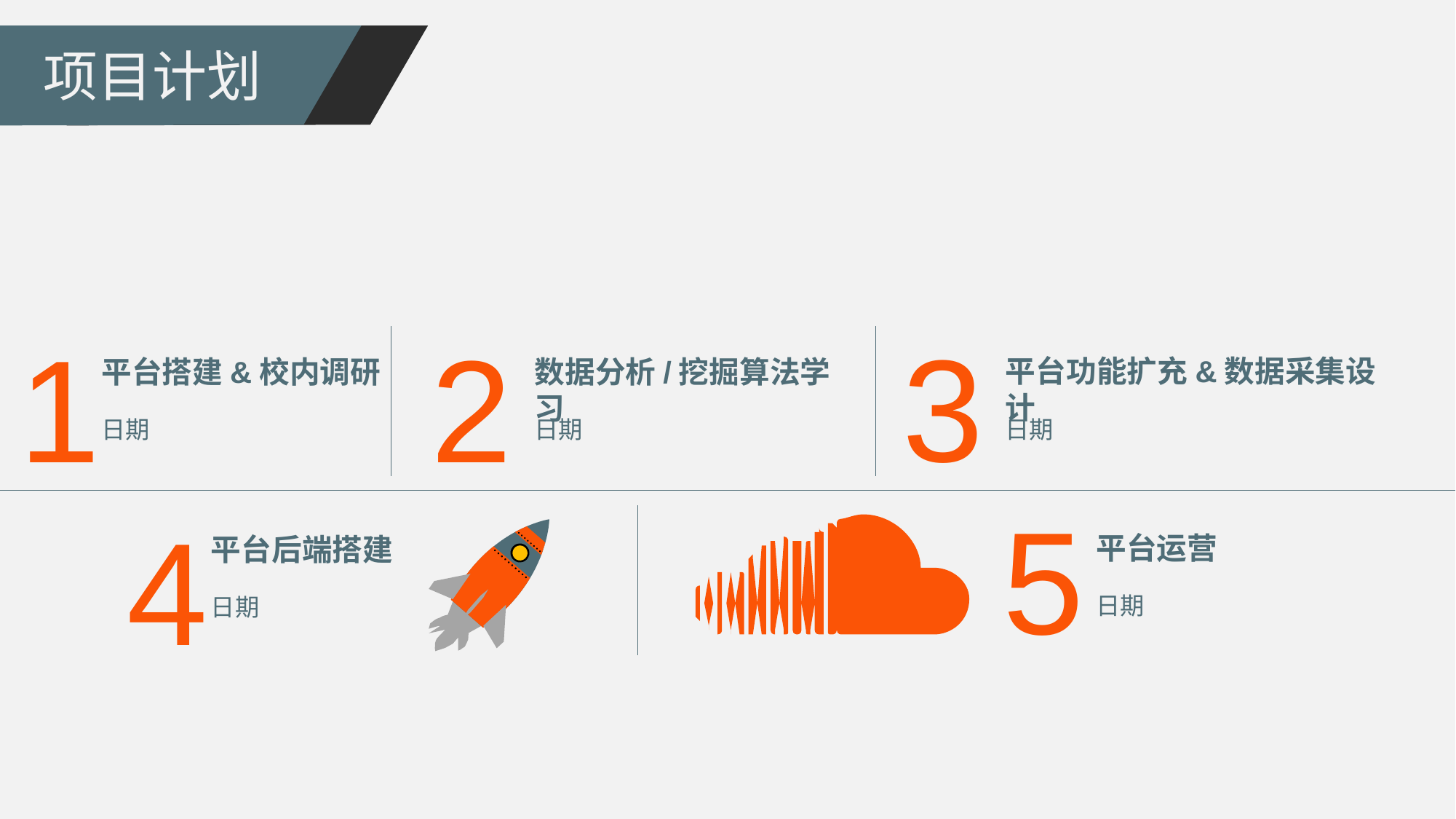

项目计划
3
1
2
平台功能扩充&数据采集设计
平台搭建&校内调研
数据分析/挖掘算法学习
日期
日期
日期
5
4

平台运营
平台后端搭建
日期
日期